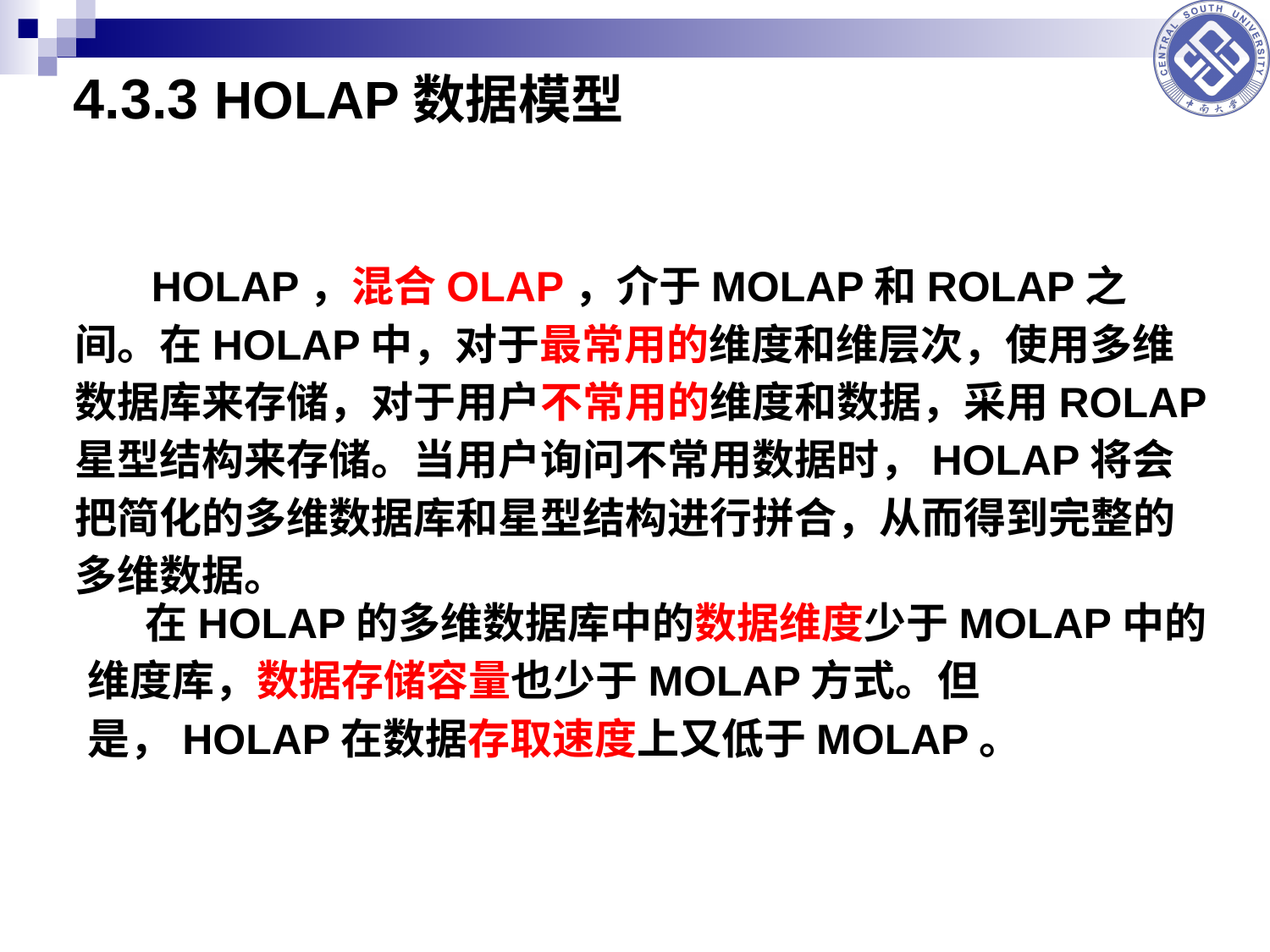

4.3.3 HOLAP数据模型
   HOLAP，混合OLAP，介于MOLAP和ROLAP之间。在HOLAP中，对于最常用的维度和维层次，使用多维数据库来存储，对于用户不常用的维度和数据，采用ROLAP星型结构来存储。当用户询问不常用数据时，HOLAP将会把简化的多维数据库和星型结构进行拼合，从而得到完整的多维数据。
     在HOLAP的多维数据库中的数据维度少于MOLAP中的维度库，数据存储容量也少于MOLAP方式。但是，HOLAP在数据存取速度上又低于MOLAP。